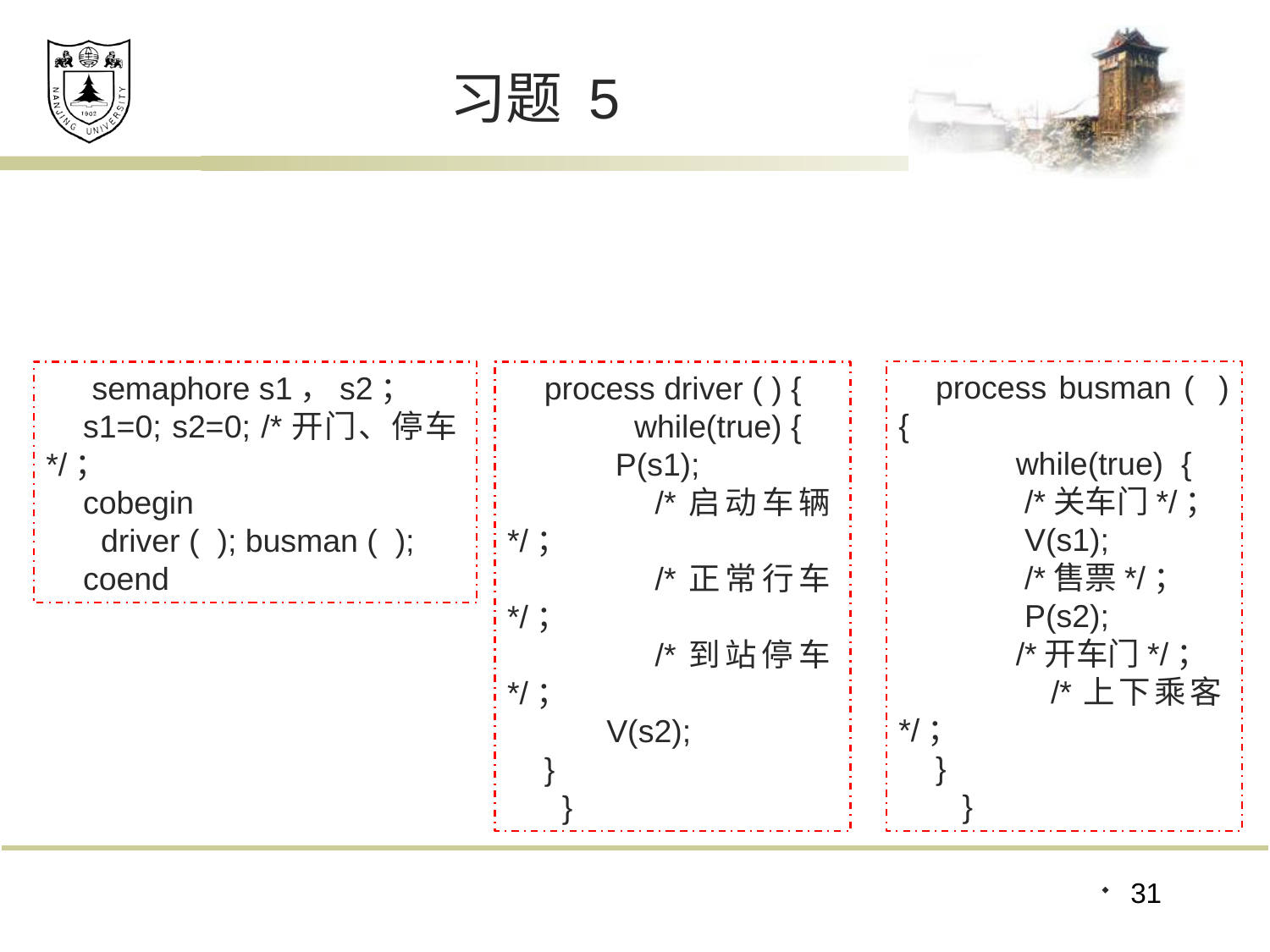

# 习题 5
process busman (  ) {
         while(true)  {
          /*关车门*/；
          V(s1);
          /*售票*/；
          P(s2);
         /*开车门*/；
         /*上下乘客*/；
}
   }
 semaphore s1，s2；
s1=0; s2=0; /*开门、停车*/；
cobegin
  driver (  ); busman (  );
coend
process driver ( ) {
	while(true) {
        P(s1);
        /*启动车辆*/；
        /*正常行车*/；
        /*到站停车*/；
       V(s2);
}
  }
31